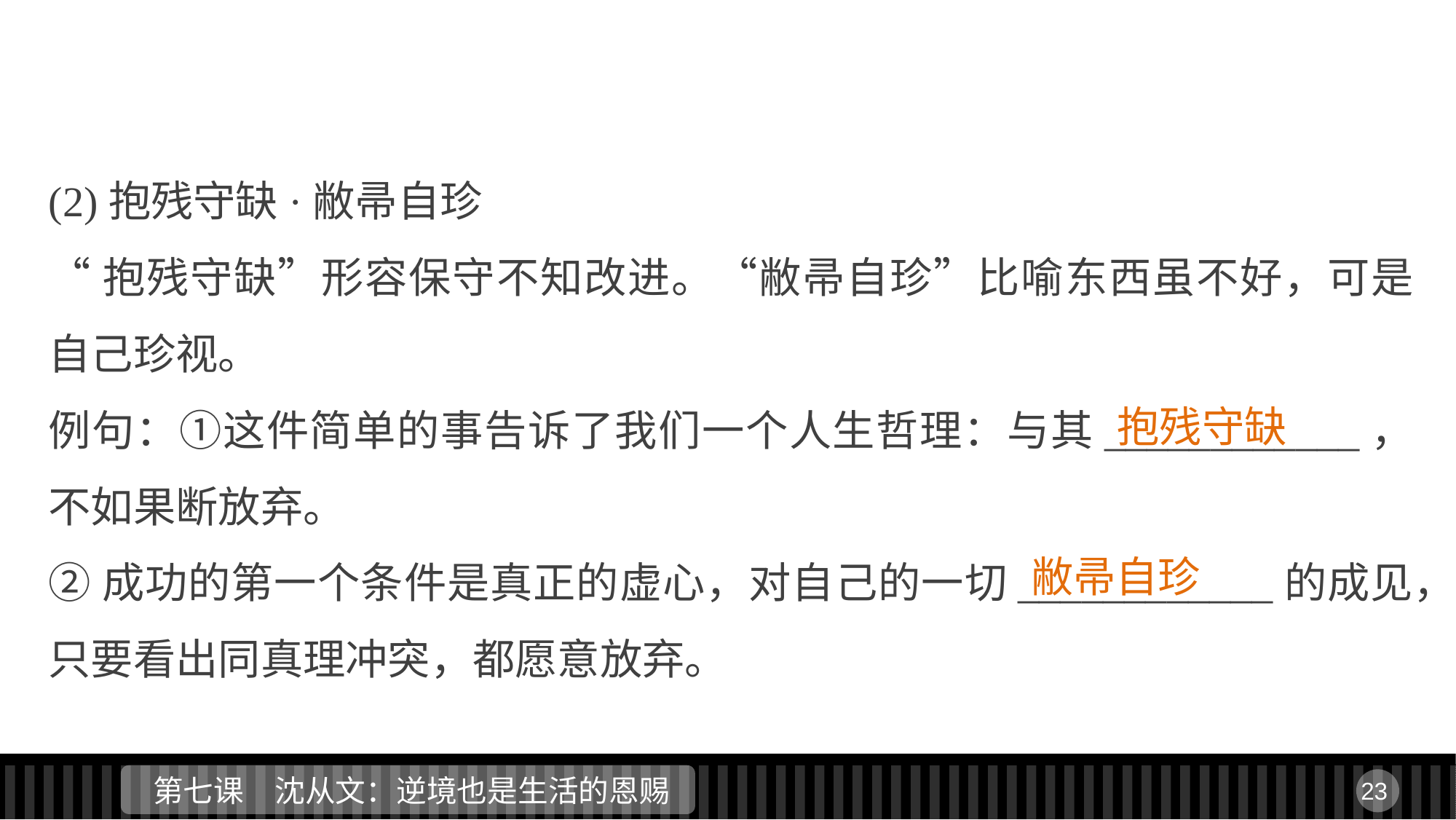

(2)抱残守缺·敝帚自珍
“抱残守缺”形容保守不知改进。“敝帚自珍”比喻东西虽不好，可是自己珍视。
例句：①这件简单的事告诉了我们一个人生哲理：与其____________，不如果断放弃。
②成功的第一个条件是真正的虚心，对自己的一切____________的成见，只要看出同真理冲突，都愿意放弃。
抱残守缺
敝帚自珍